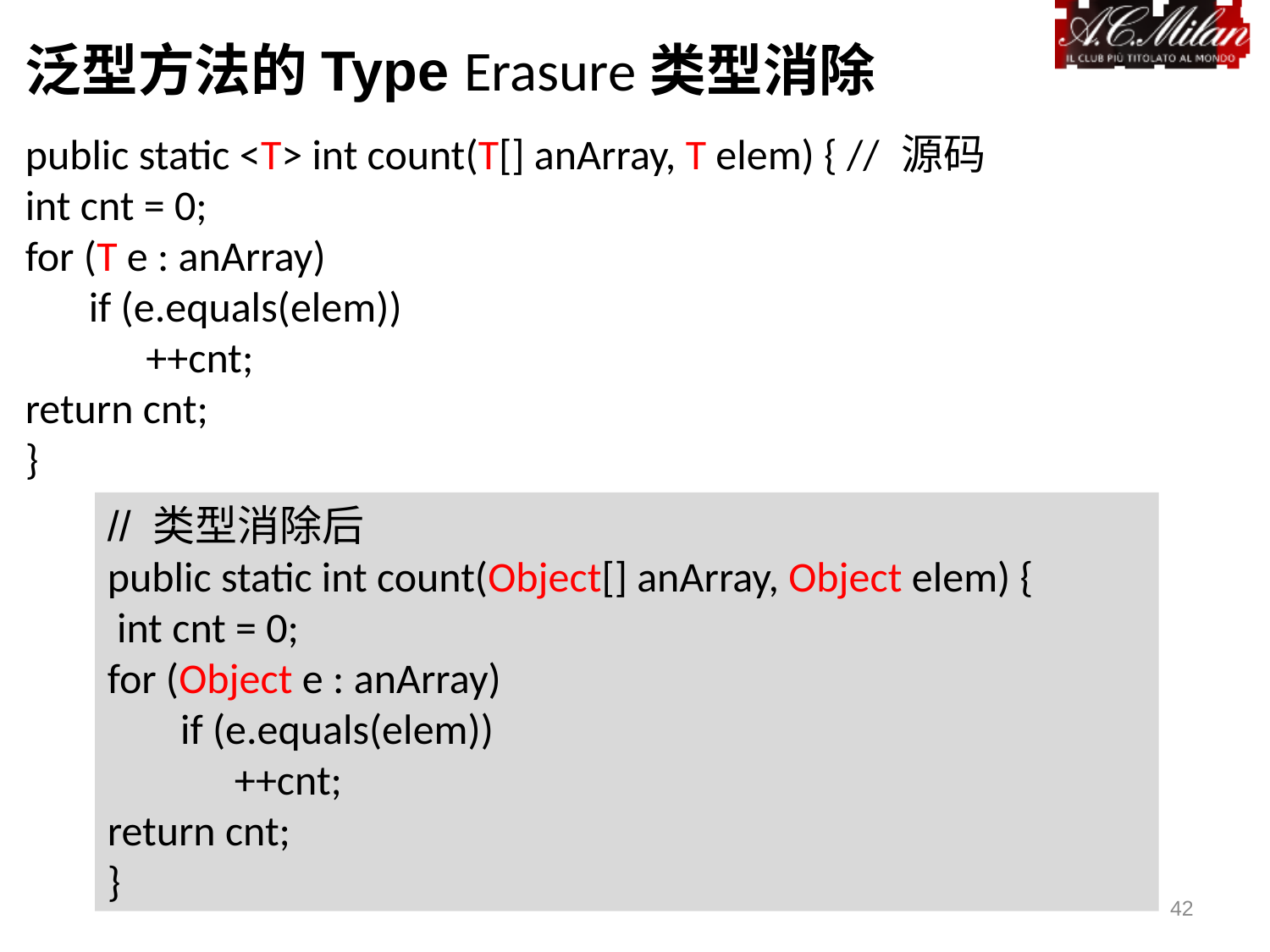

泛型方法的Type Erasure类型消除
public static <T> int count(T[] anArray, T elem) { // 源码
int cnt = 0;
for (T e : anArray)
if (e.equals(elem))
      ++cnt;
return cnt;
}
// 类型消除后
public static int count(Object[] anArray, Object elem) {
 int cnt = 0;
for (Object e : anArray)
 if (e.equals(elem))
++cnt;
return cnt;
}
42